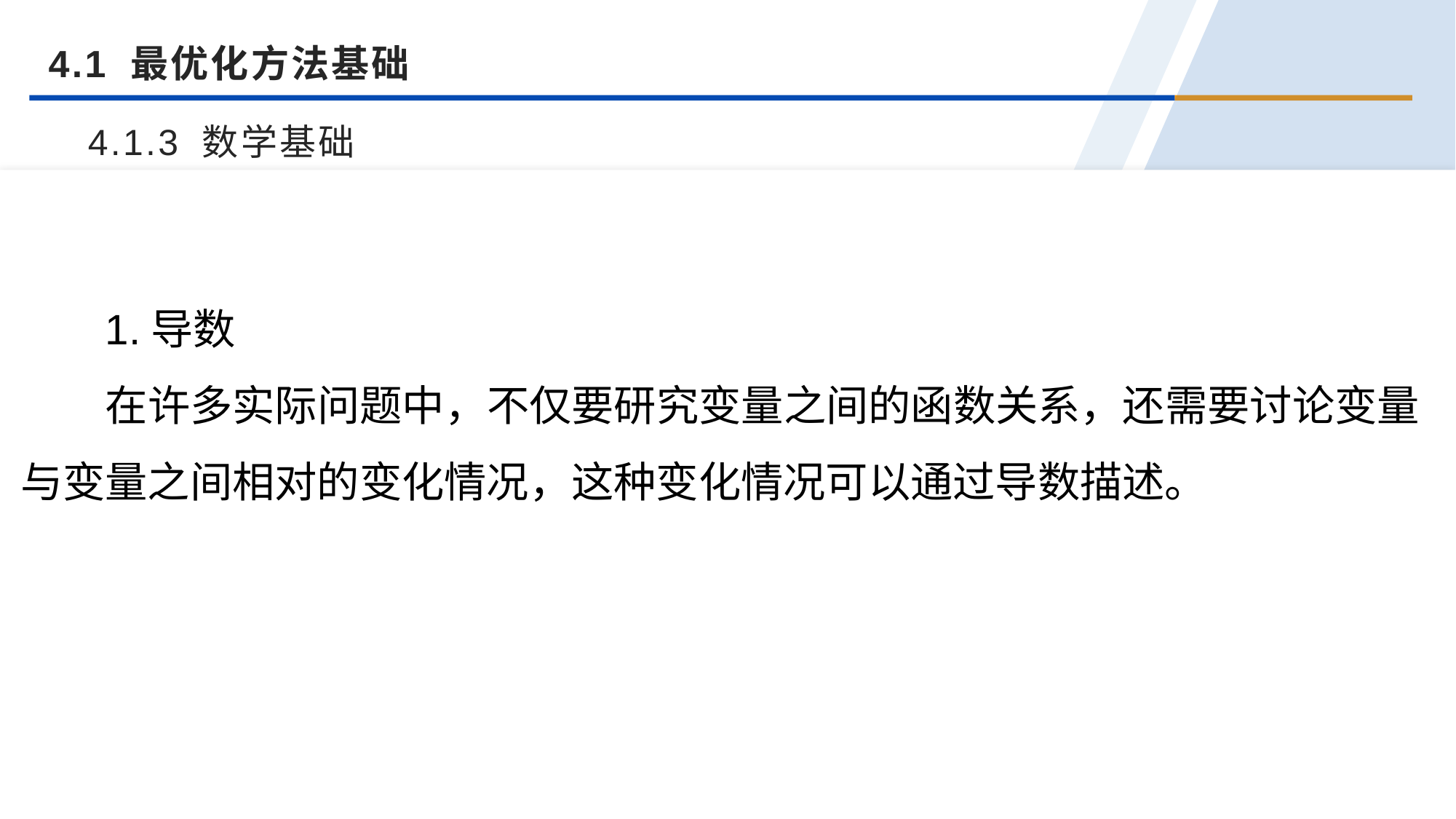

4.1 最优化方法基础
4.1.3 数学基础

1.导数
在许多实际问题中，不仅要研究变量之间的函数关系，还需要讨论变量与变量之间相对的变化情况，这种变化情况可以通过导数描述。